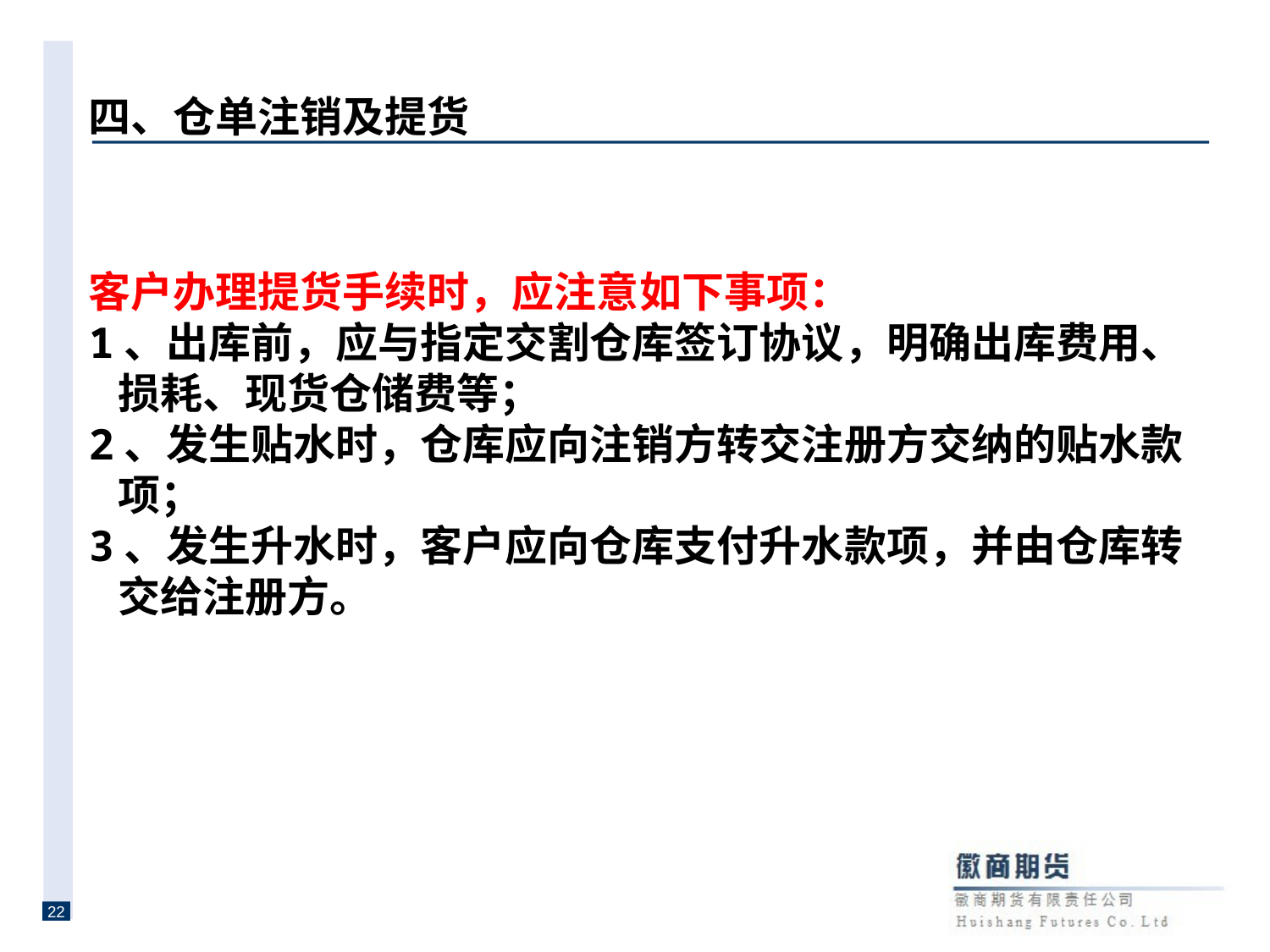

# 二、交割方式 二、交割方式 四、仓单注销及提货

客户办理提货手续时，应注意如下事项：
1、出库前，应与指定交割仓库签订协议，明确出库费用、损耗、现货仓储费等；
2、发生贴水时，仓库应向注销方转交注册方交纳的贴水款项；
3、发生升水时，客户应向仓库支付升水款项，并由仓库转交给注册方。